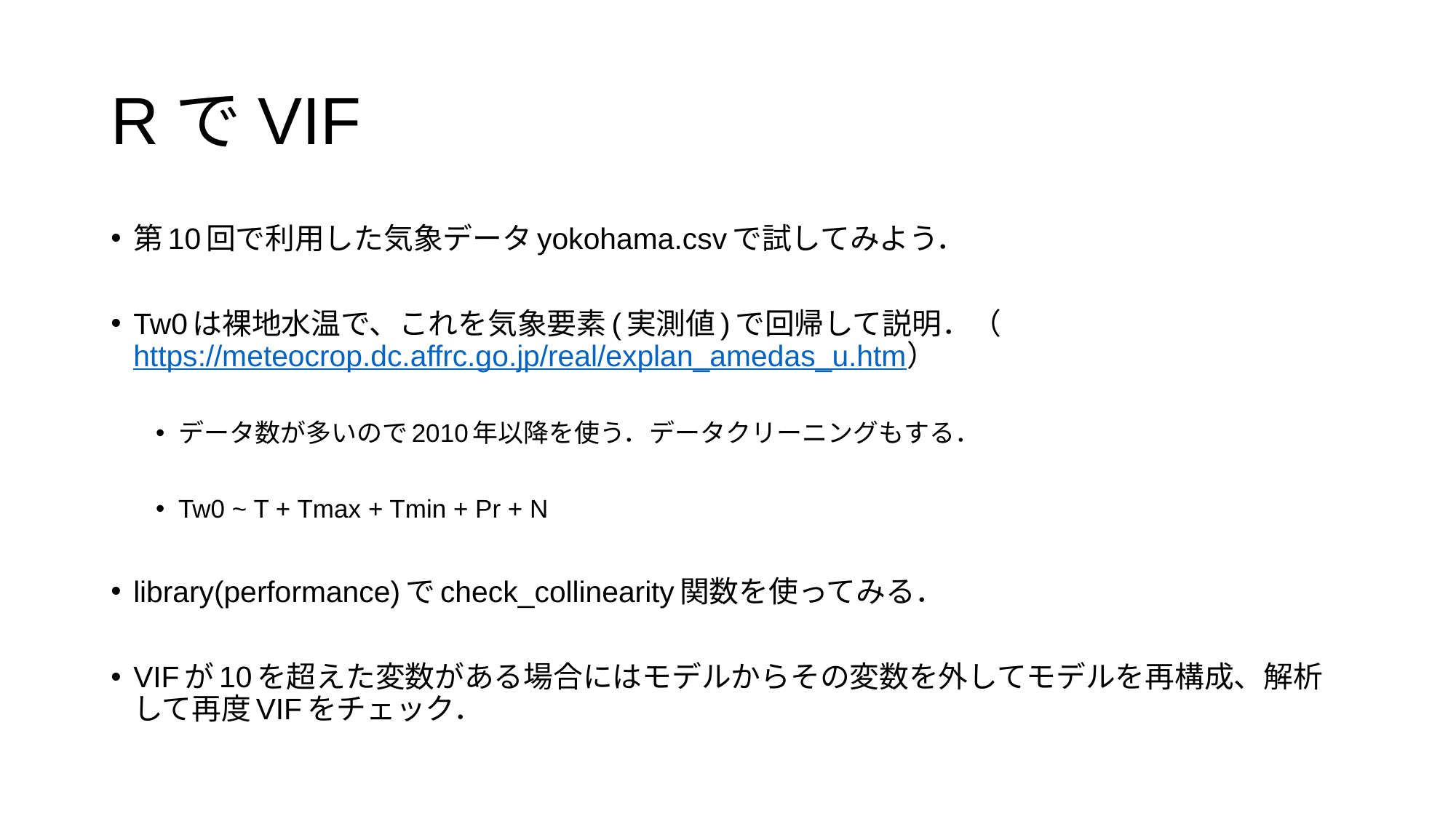

# RでVIF
第10回で利用した気象データyokohama.csvで試してみよう．

Tw0は裸地水温で、これを気象要素(実測値)で回帰して説明．（https://meteocrop.dc.affrc.go.jp/real/explan_amedas_u.htm）

データ数が多いので2010年以降を使う．データクリーニングもする．

Tw0 ~ T + Tmax + Tmin + Pr + N

library(performance)でcheck_collinearity関数を使ってみる．

VIFが10を超えた変数がある場合にはモデルからその変数を外してモデルを再構成、解析して再度VIFをチェック．